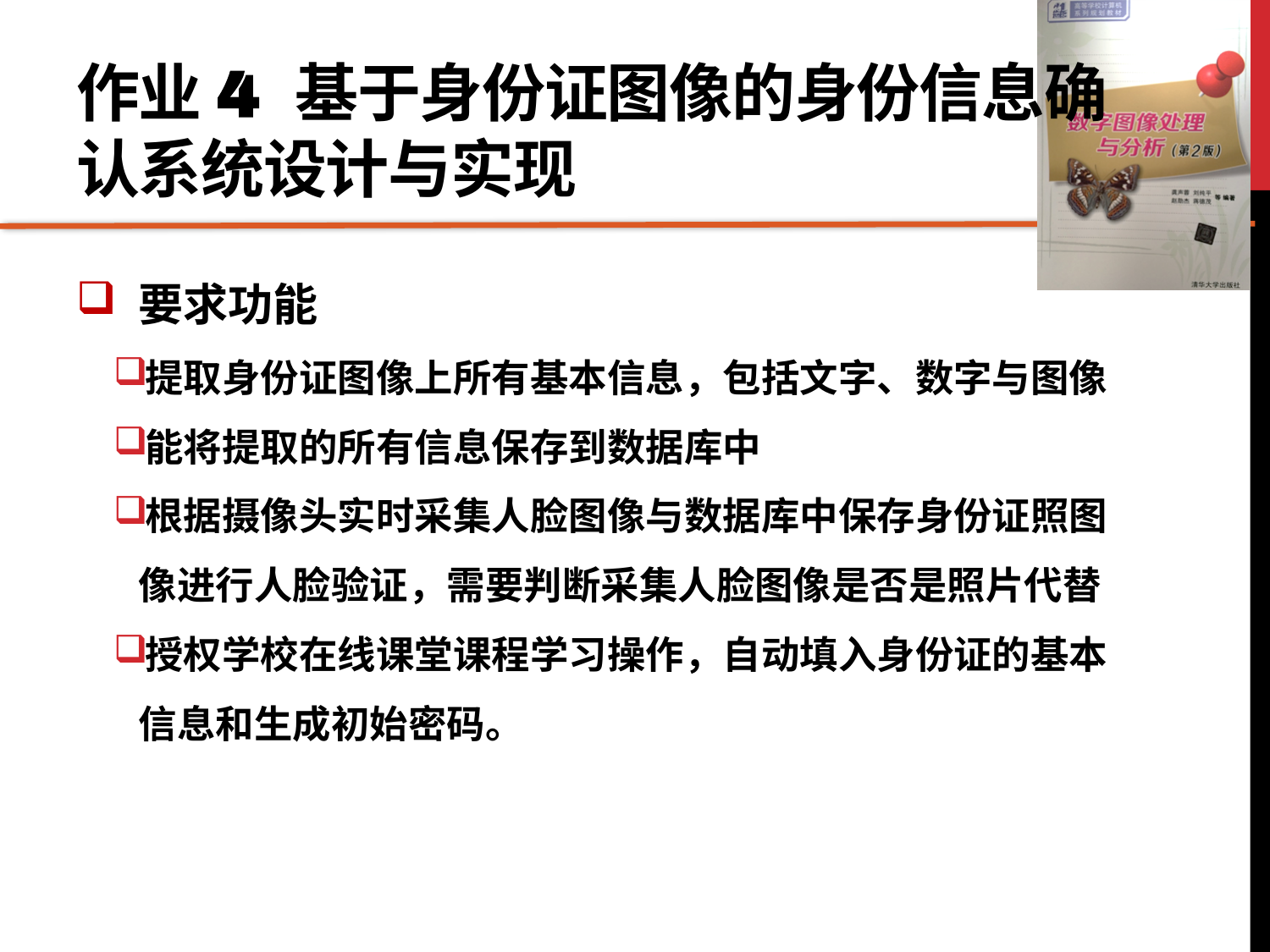

# 作业4 基于身份证图像的身份信息确认系统设计与实现
要求功能
提取身份证图像上所有基本信息，包括文字、数字与图像
能将提取的所有信息保存到数据库中
根据摄像头实时采集人脸图像与数据库中保存身份证照图像进行人脸验证，需要判断采集人脸图像是否是照片代替
授权学校在线课堂课程学习操作，自动填入身份证的基本信息和生成初始密码。